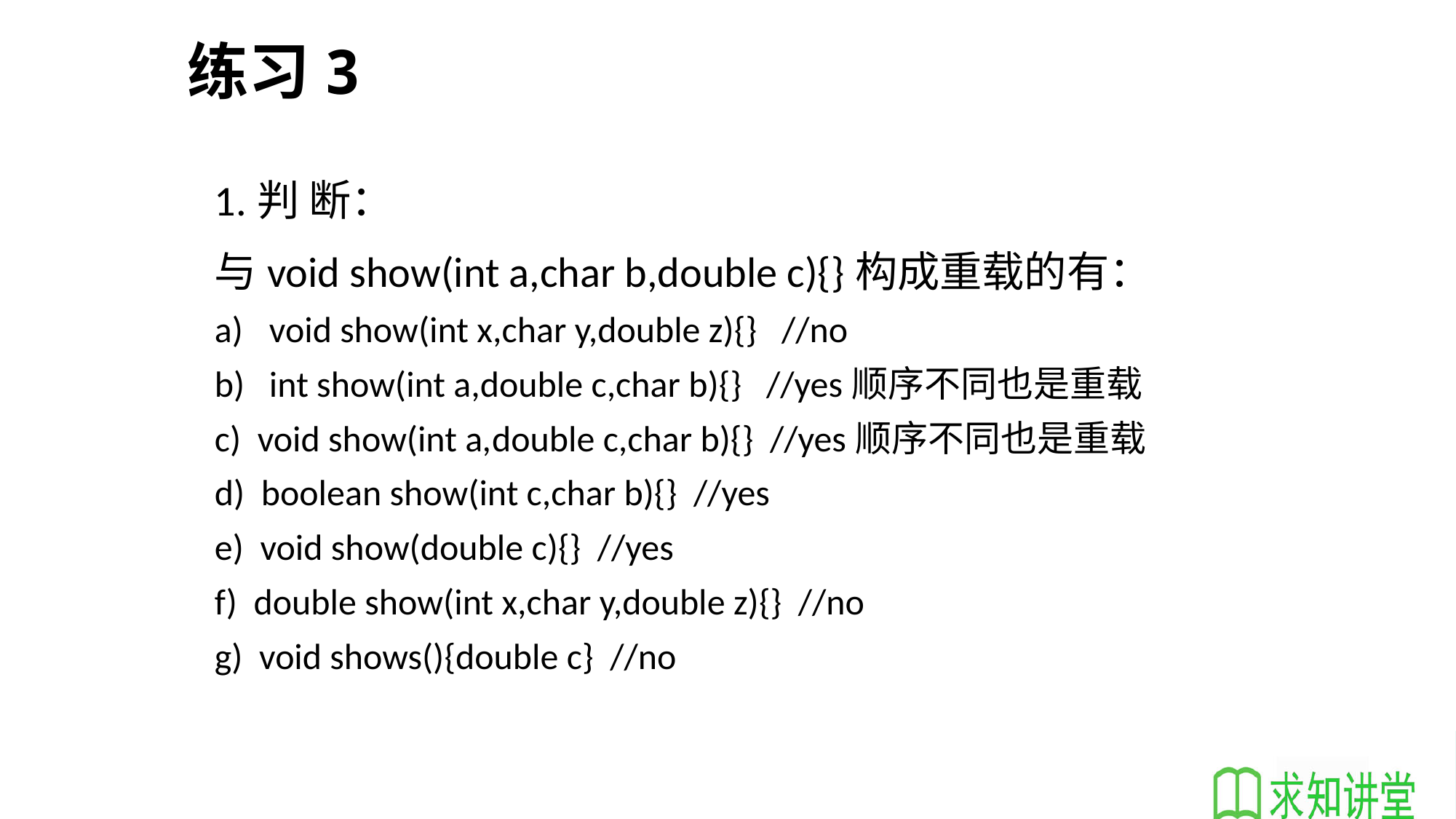

# 练习3
1.判 断：
与void show(int a,char b,double c){}构成重载的有：
void show(int x,char y,double z){}   //no
int show(int a,double c,char b){}   //yes顺序不同也是重载
c)  void show(int a,double c,char b){}  //yes顺序不同也是重载
d)  boolean show(int c,char b){}  //yes
e)  void show(double c){}  //yes
f)  double show(int x,char y,double z){}  //no
g)  void shows(){double c}  //no